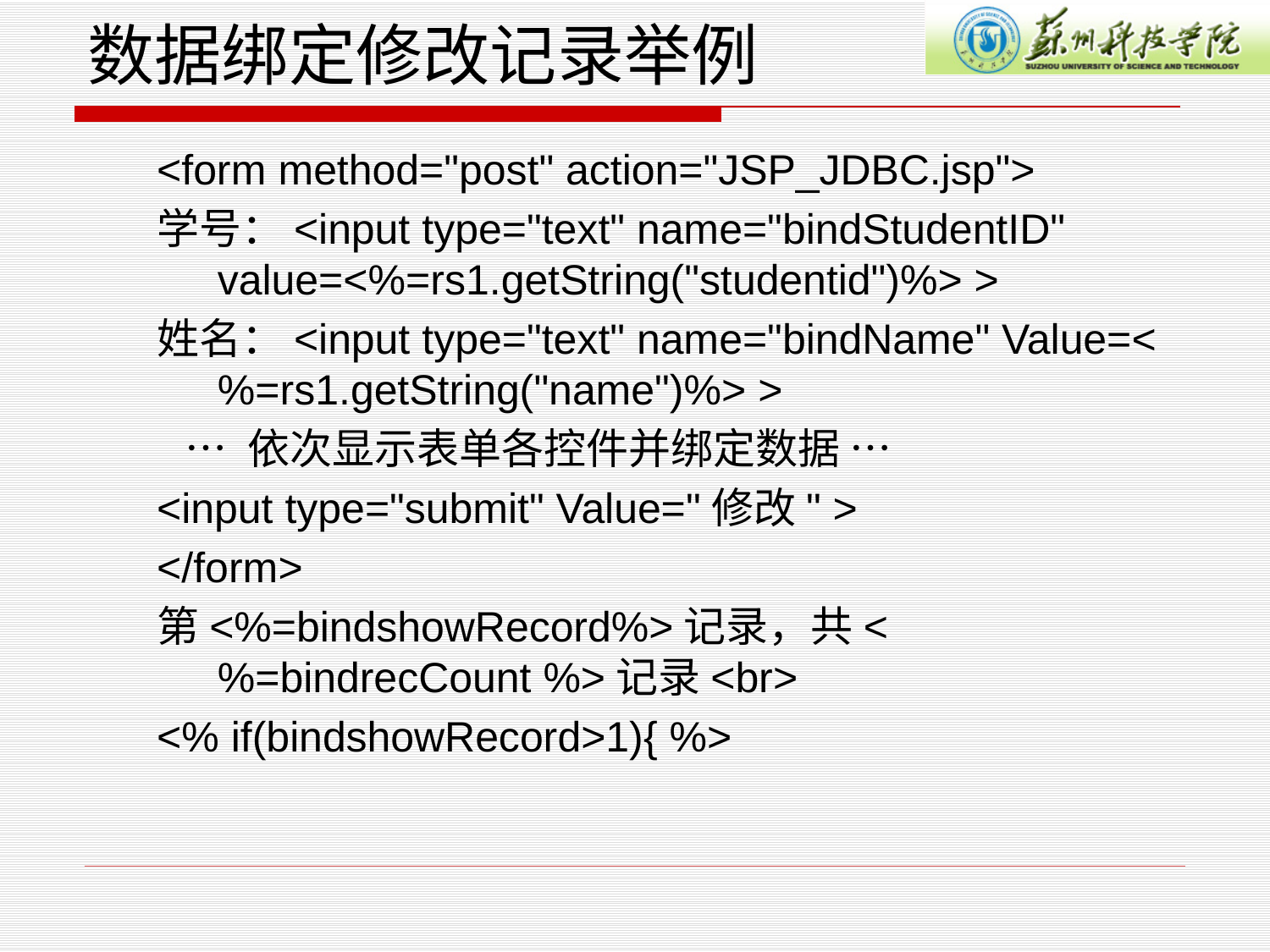

# 数据绑定修改记录举例
<form method="post" action="JSP_JDBC.jsp">
学号：<input type="text" name="bindStudentID" value=<%=rs1.getString("studentid")%> >
姓名：<input type="text" name="bindName" Value=<%=rs1.getString("name")%> >
   … 依次显示表单各控件并绑定数据 …
<input type="submit" Value="修改" >
</form>
第<%=bindshowRecord%>记录，共<%=bindrecCount %>记录<br>
<% if(bindshowRecord>1){ %>